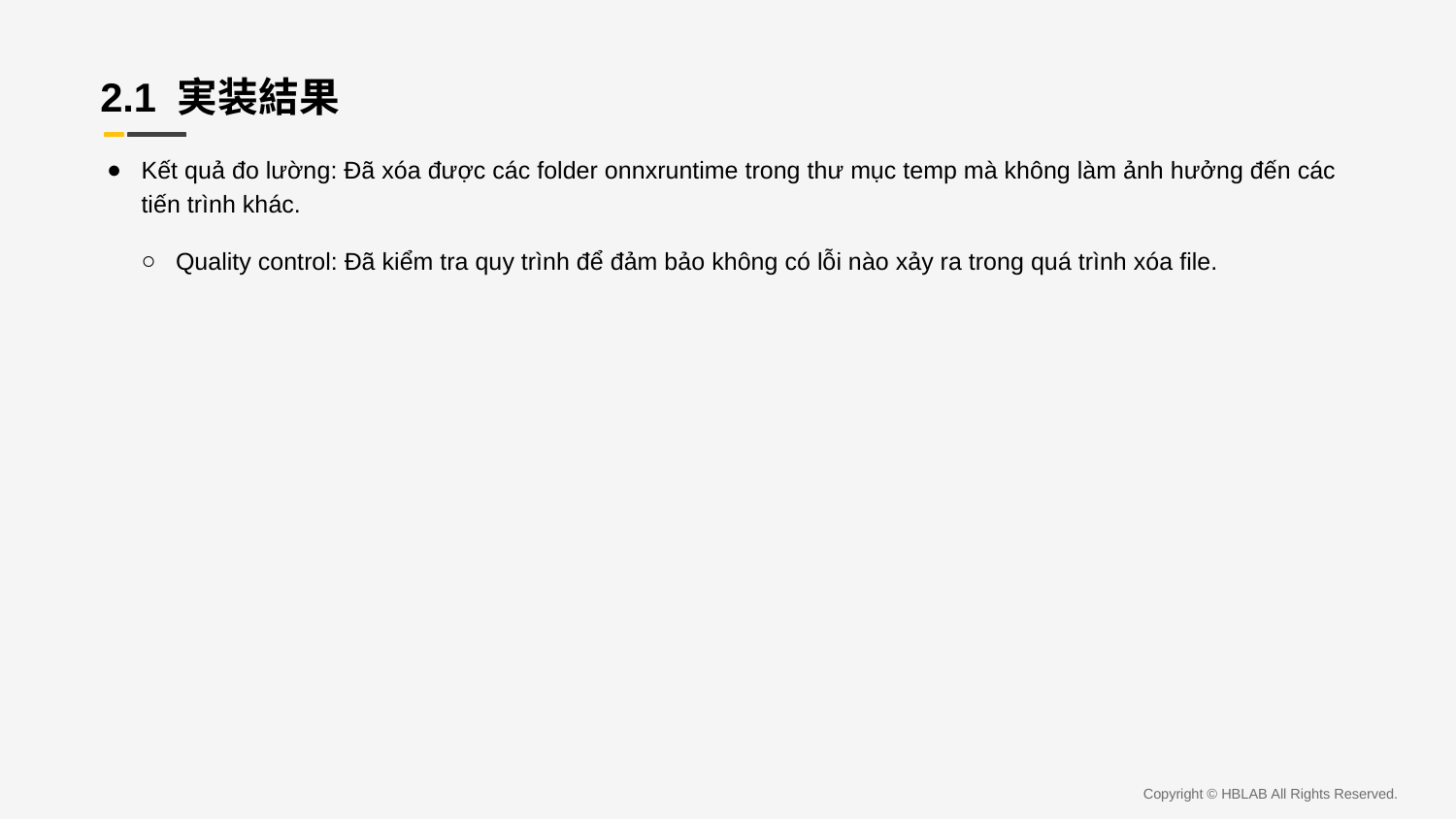

2.1 実装結果
Kết quả đo lường: Đã xóa được các folder onnxruntime trong thư mục temp mà không làm ảnh hưởng đến các tiến trình khác.
Quality control: Đã kiểm tra quy trình để đảm bảo không có lỗi nào xảy ra trong quá trình xóa file.